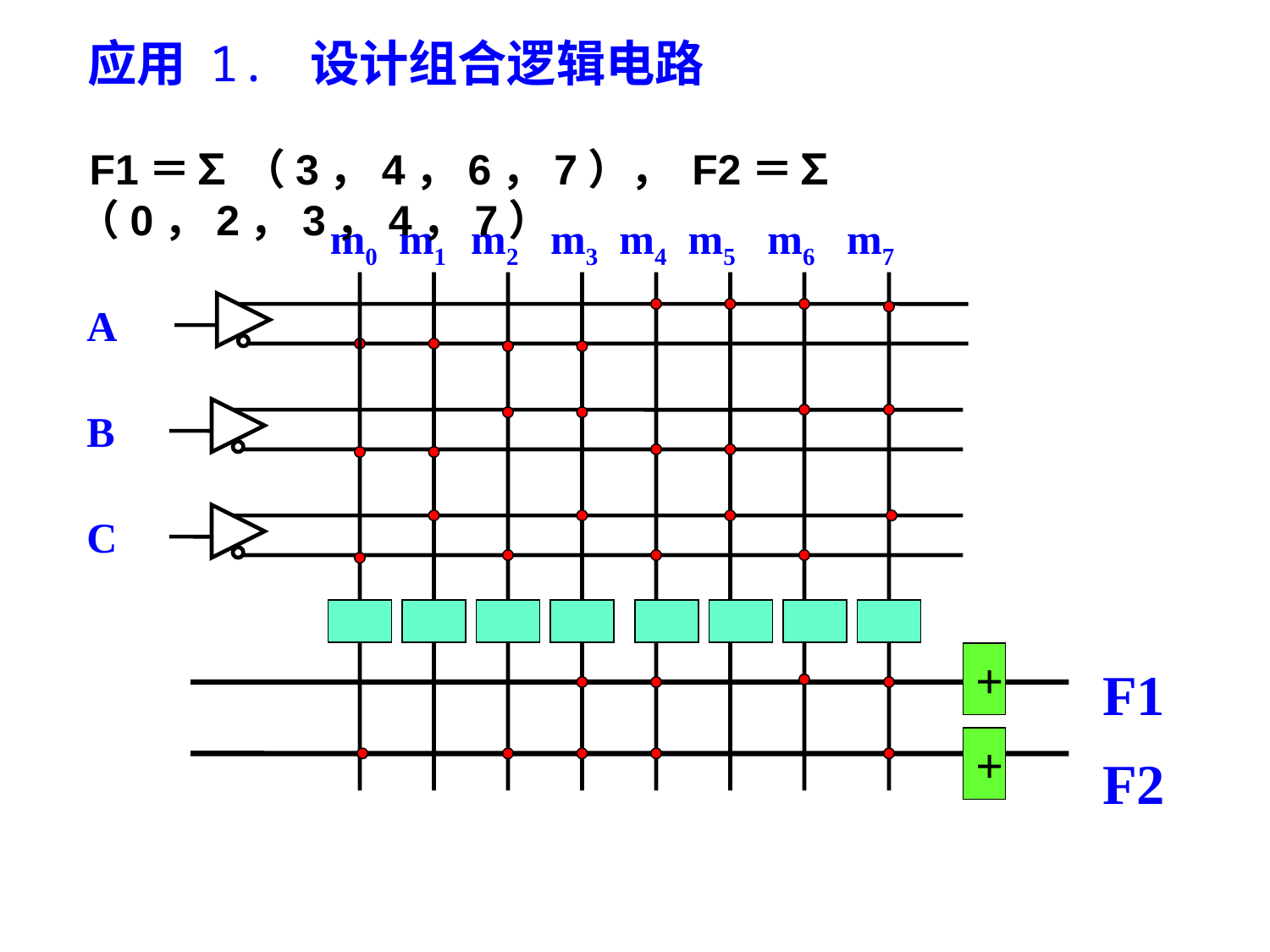

应用 1. 设计组合逻辑电路
 F1＝∑ （3，4，6，7）， F2＝∑ （0，2，3，4，7）
m0  m1    m2   m3  m4  m5   m6   m7

A

B

C

+
F1

+
F2